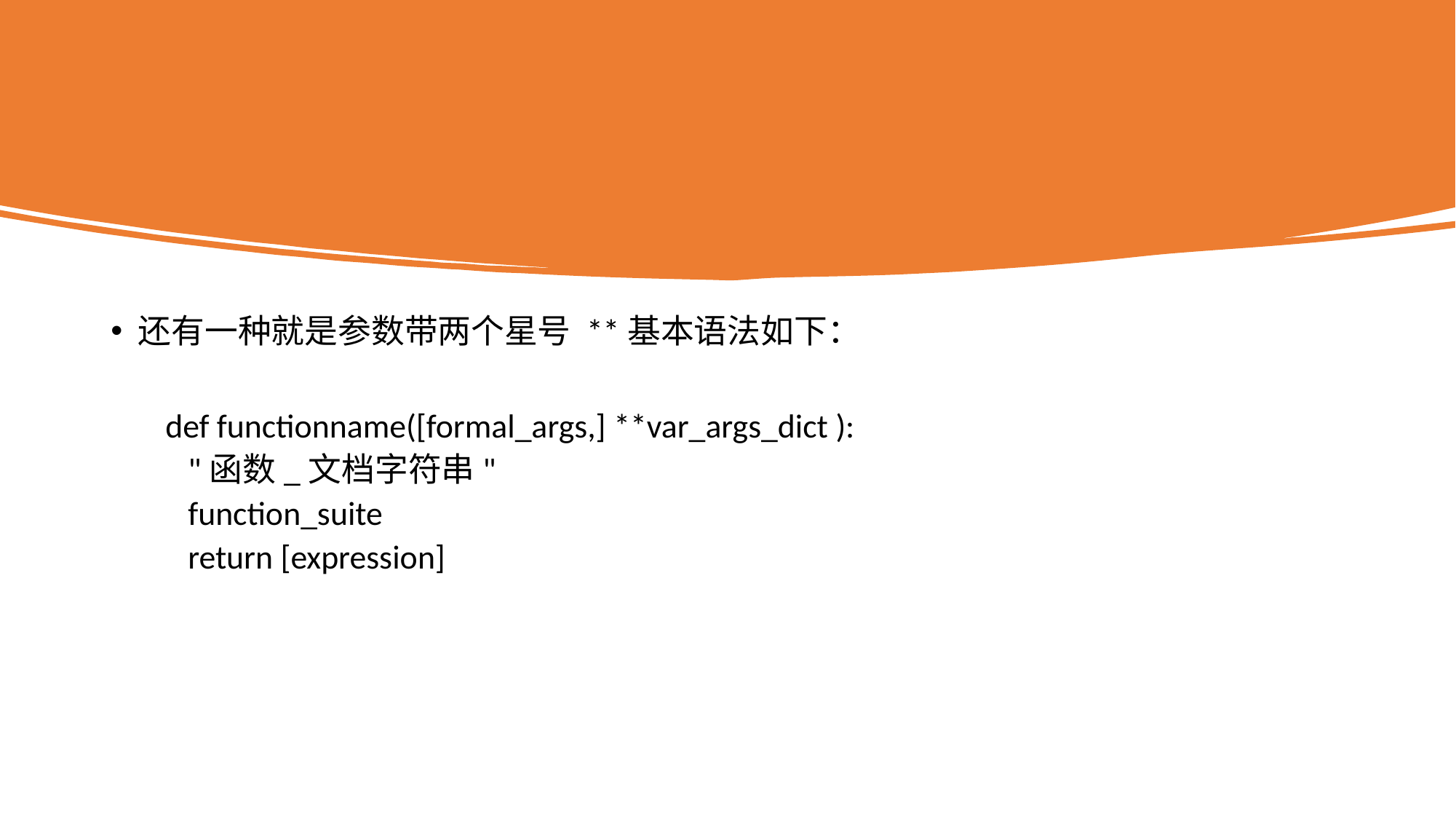

#
还有一种就是参数带两个星号 **基本语法如下：

def functionname([formal_args,] **var_args_dict ):
   "函数_文档字符串"
   function_suite
   return [expression]